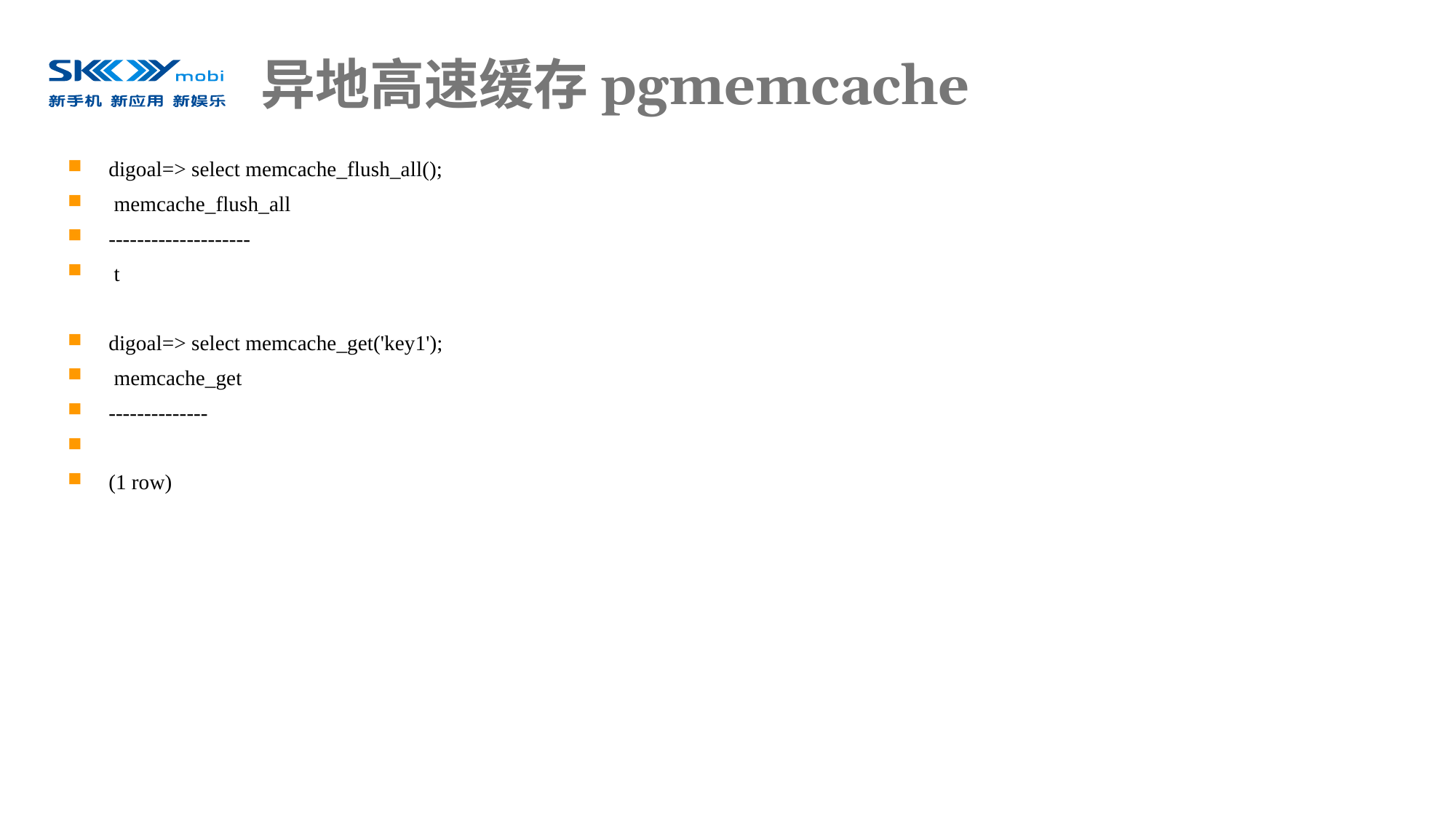

# 异地高速缓存pgmemcache
digoal=> select memcache_flush_all();
 memcache_flush_all
--------------------
 t

digoal=> select memcache_get('key1');
 memcache_get
--------------

(1 row)